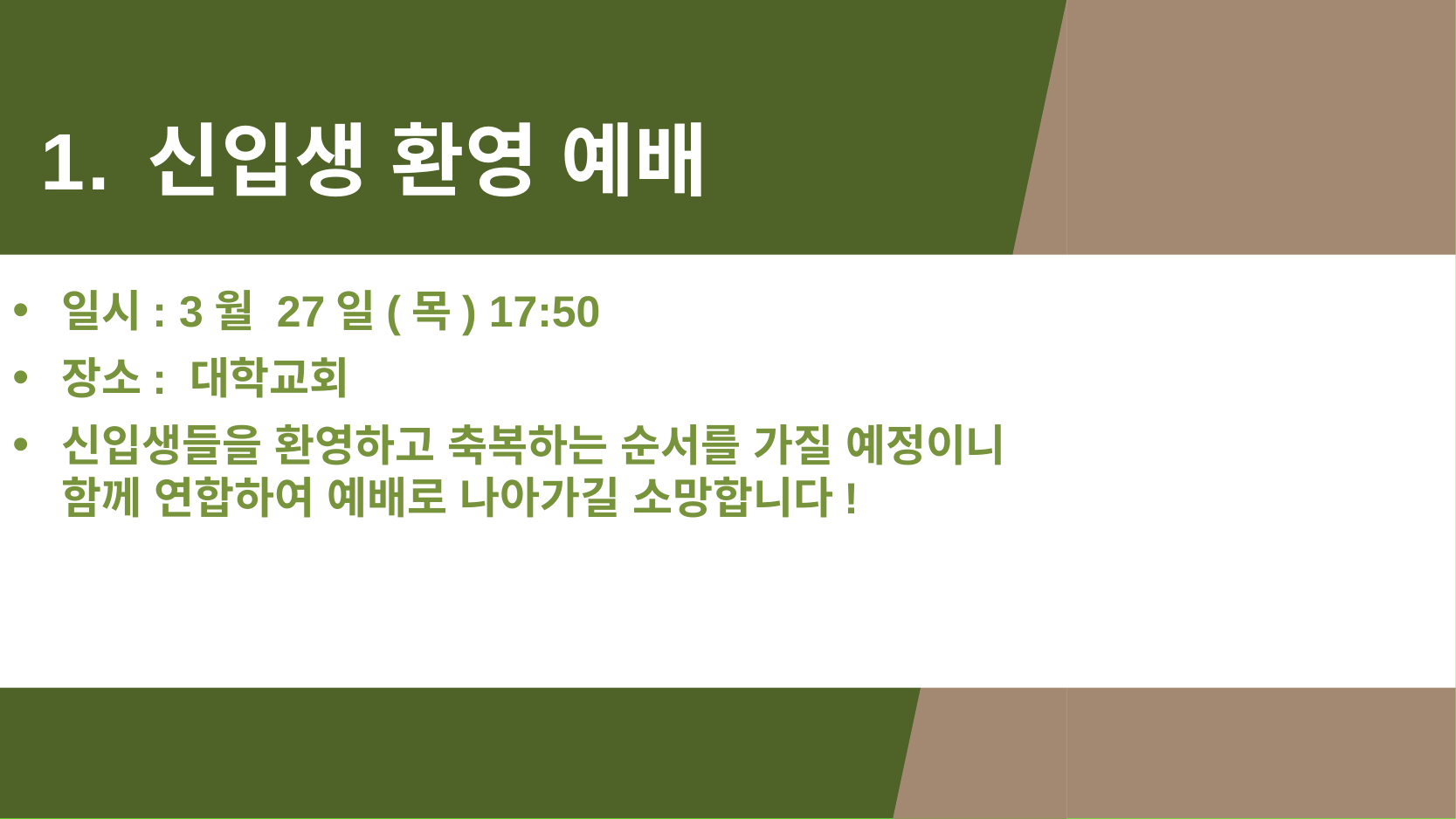

신입생 환영 예배

일시: 3월 27일(목) 17:50
장소: 대학교회
신입생들을 환영하고 축복하는 순서를 가질 예정이니
함께 연합하여 예배로 나아가길 소망합니다!